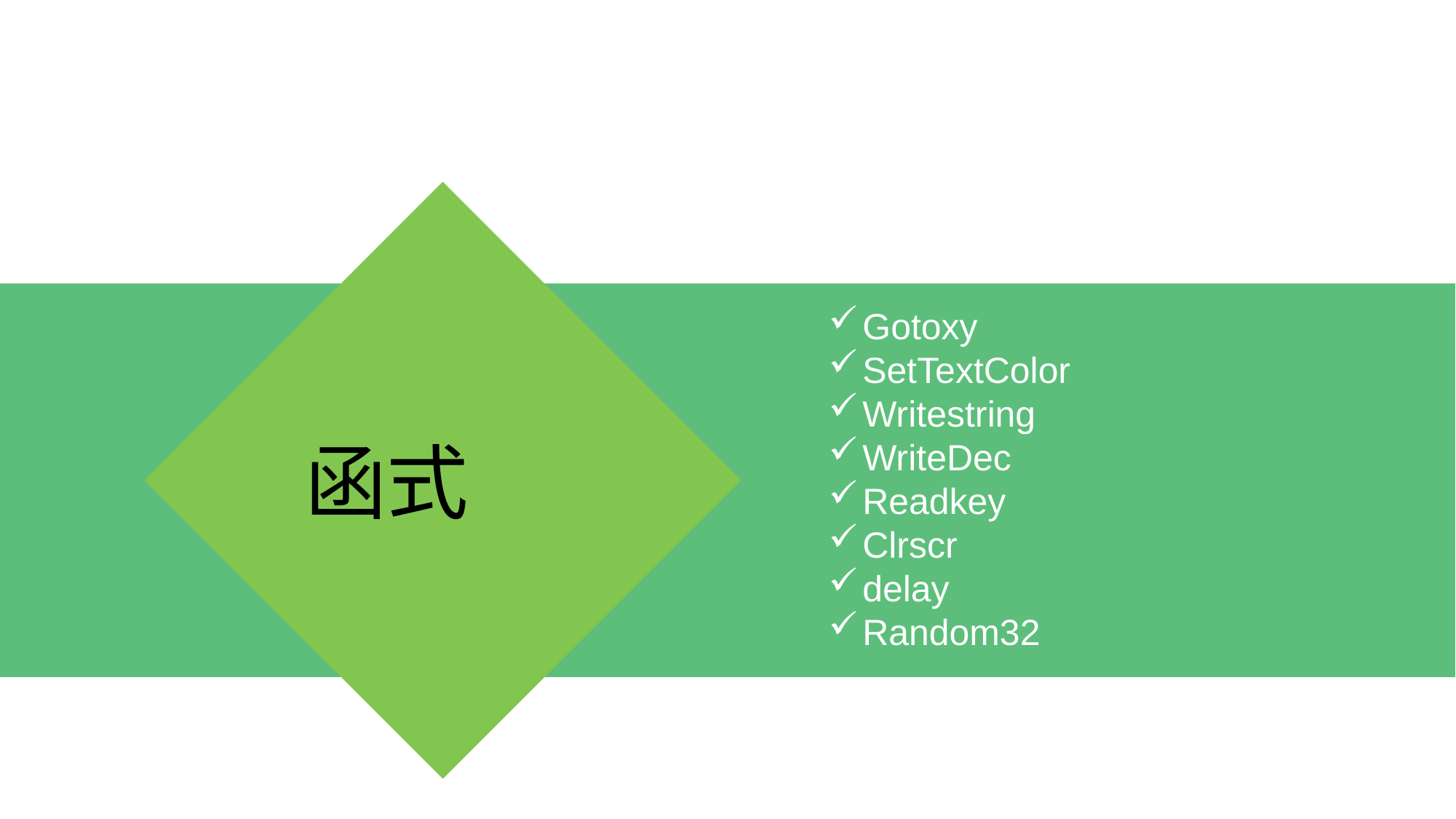

Gotoxy
SetTextColor
Writestring
WriteDec
Readkey
Clrscr
delay
Random32
函式